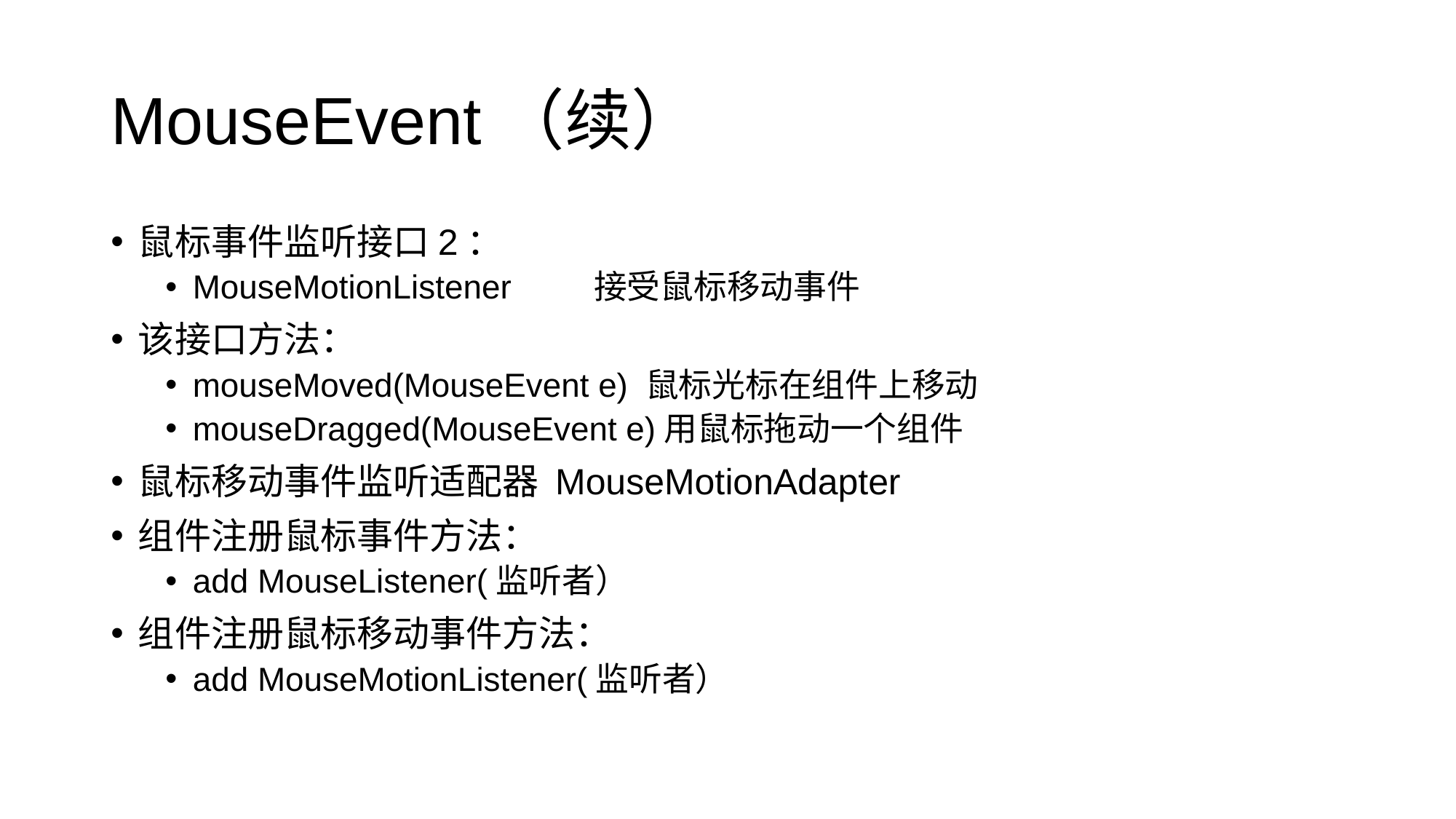

# MouseEvent（续）
鼠标事件监听接口2：
MouseMotionListener        接受鼠标移动事件
该接口方法：
mouseMoved(MouseEvent e) 鼠标光标在组件上移动
mouseDragged(MouseEvent e)用鼠标拖动一个组件
鼠标移动事件监听适配器 MouseMotionAdapter
组件注册鼠标事件方法：
add MouseListener(监听者）
组件注册鼠标移动事件方法：
add MouseMotionListener(监听者）